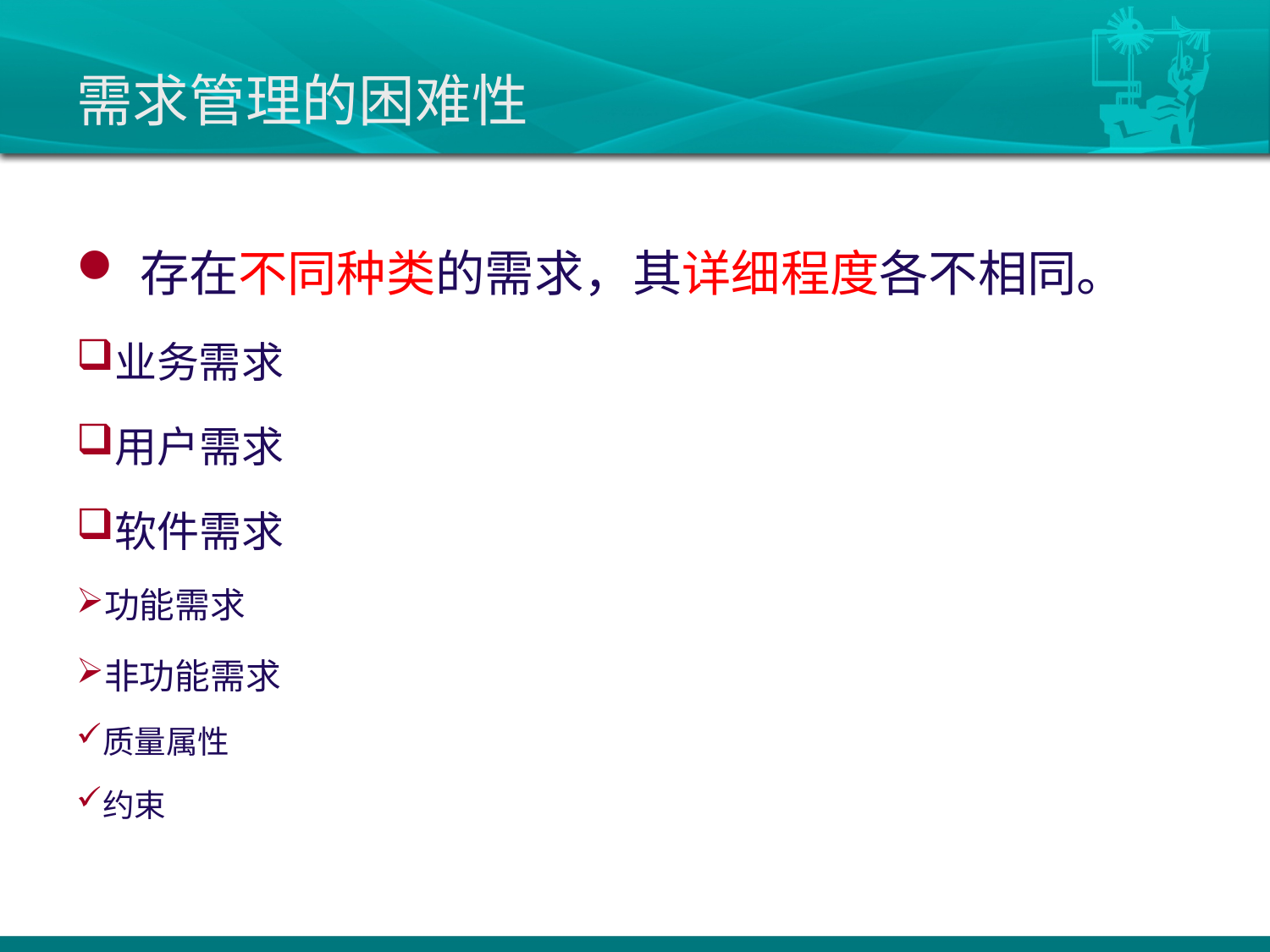

# 需求管理的困难性
存在不同种类的需求，其详细程度各不相同。
业务需求
用户需求
软件需求
功能需求
非功能需求
质量属性
约束